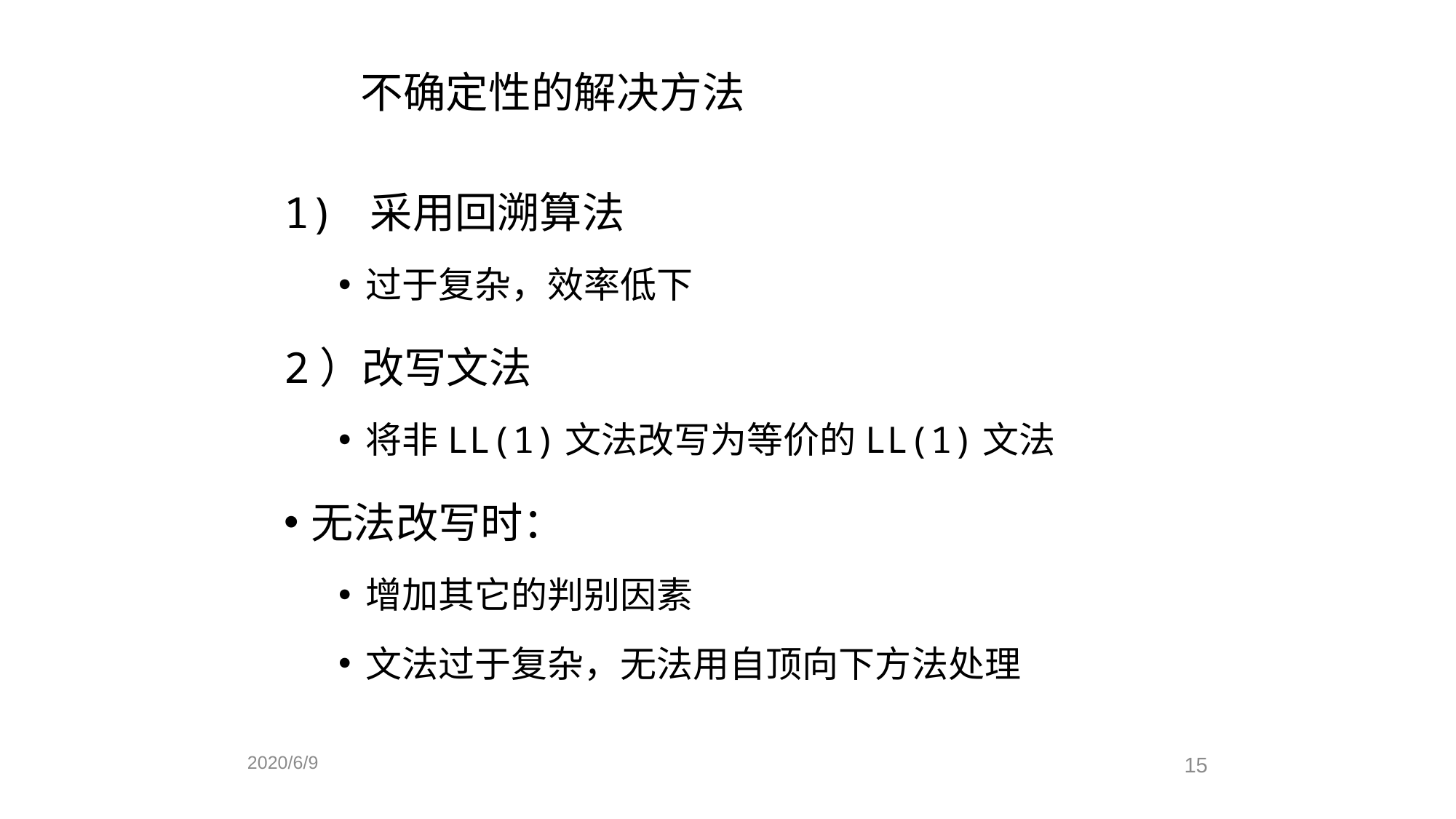

不确定性的解决方法
1) 采用回溯算法
过于复杂，效率低下
2）改写文法
将非LL(1)文法改写为等价的LL(1)文法
无法改写时：
增加其它的判别因素
文法过于复杂，无法用自顶向下方法处理
2020/6/9
15